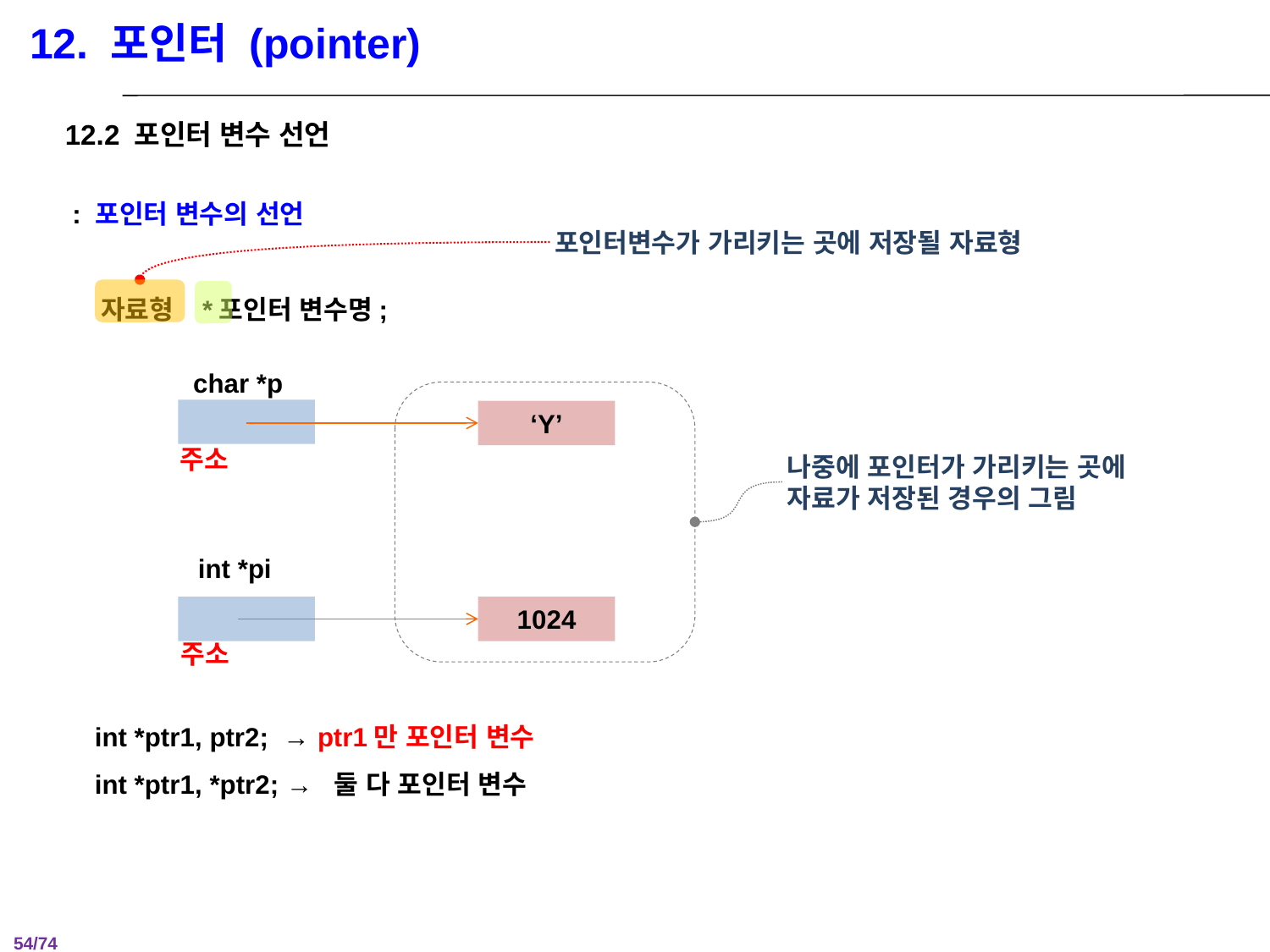

12. 포인터 (pointer)

12.2 포인터 변수 선언

 : 포인터 변수의 선언

    자료형   *포인터 변수명;

    int *ptr1, ptr2;  → ptr1만 포인터 변수
    int *ptr1, *ptr2; →  둘 다 포인터 변수
포인터변수가 가리키는 곳에 저장될 자료형

char *p

나중에 포인터가 가리키는 곳에 자료가 저장된 경우의 그림

‘Y’
주소
int *pi

1024
주소